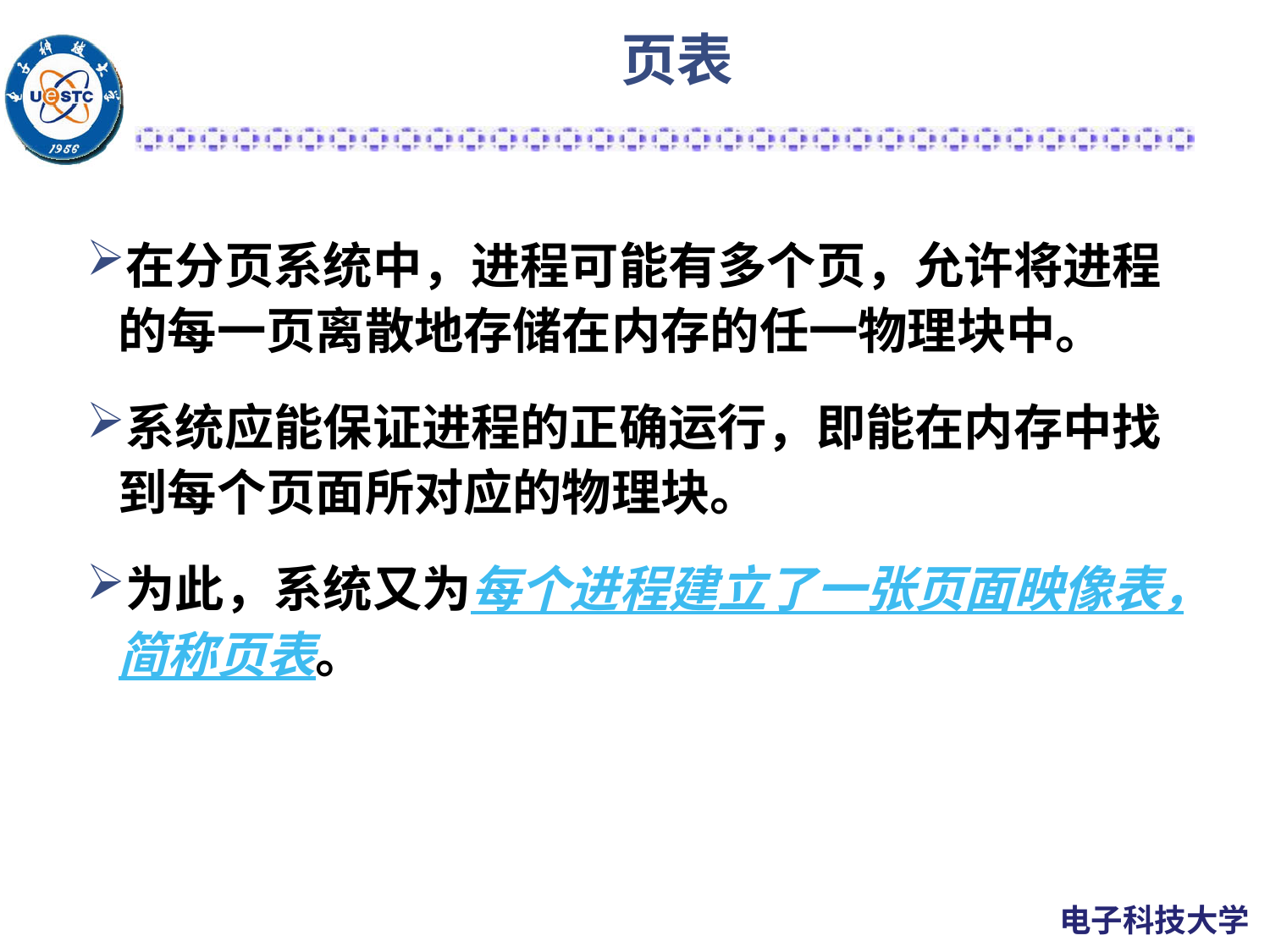

# 页表
在分页系统中，进程可能有多个页，允许将进程的每一页离散地存储在内存的任一物理块中。
系统应能保证进程的正确运行，即能在内存中找到每个页面所对应的物理块。
为此，系统又为每个进程建立了一张页面映像表，简称页表。